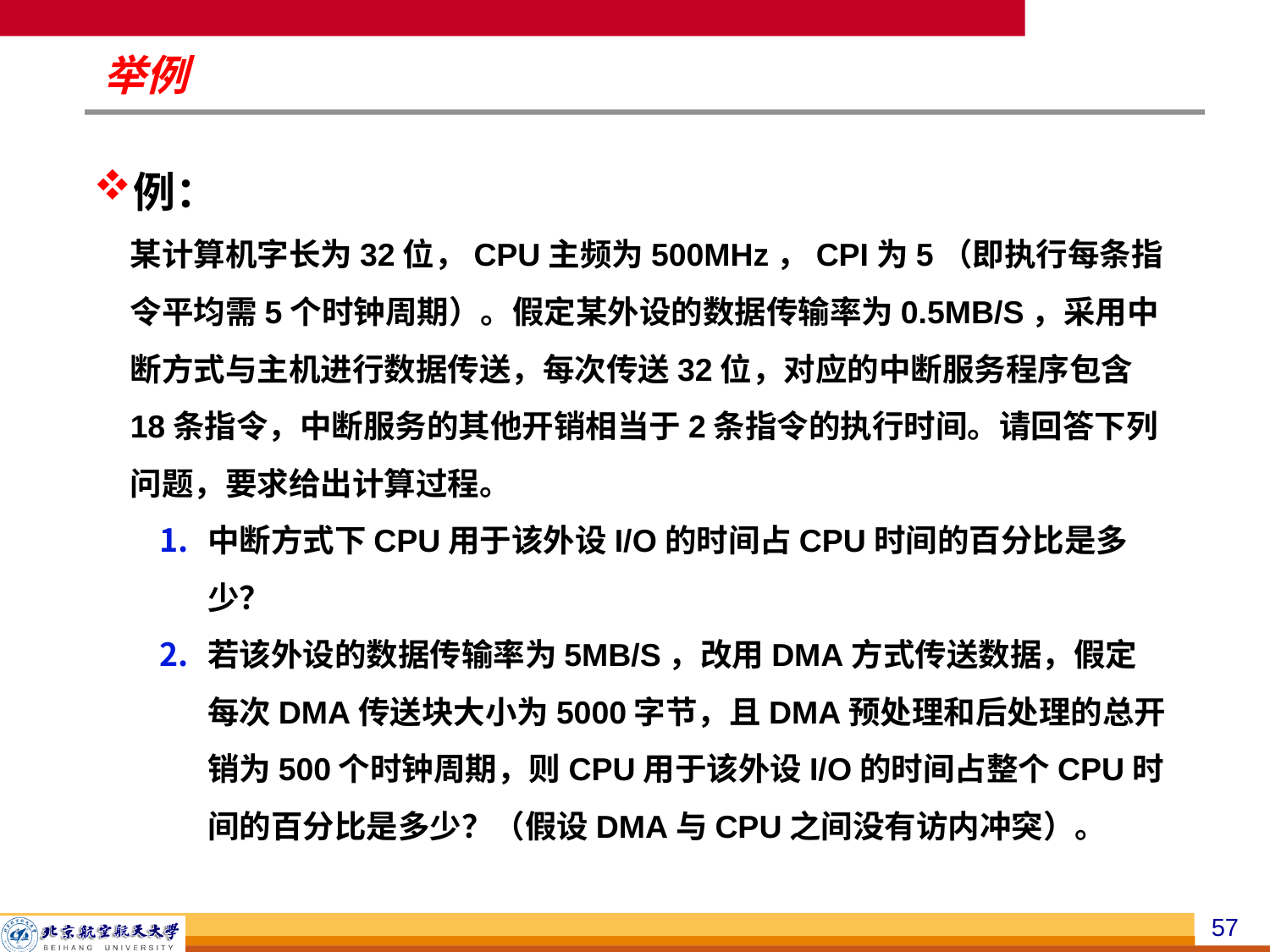

# 举例
例：
某计算机字长为32位，CPU主频为500MHz，CPI为5（即执行每条指令平均需5个时钟周期）。假定某外设的数据传输率为0.5MB/S，采用中断方式与主机进行数据传送，每次传送32位，对应的中断服务程序包含18条指令，中断服务的其他开销相当于2条指令的执行时间。请回答下列问题，要求给出计算过程。
中断方式下CPU用于该外设I/O的时间占CPU时间的百分比是多少？
若该外设的数据传输率为5MB/S，改用DMA方式传送数据，假定每次DMA传送块大小为5000字节，且DMA预处理和后处理的总开销为500个时钟周期，则CPU用于该外设I/O的时间占整个CPU时间的百分比是多少？（假设DMA与CPU之间没有访内冲突）。